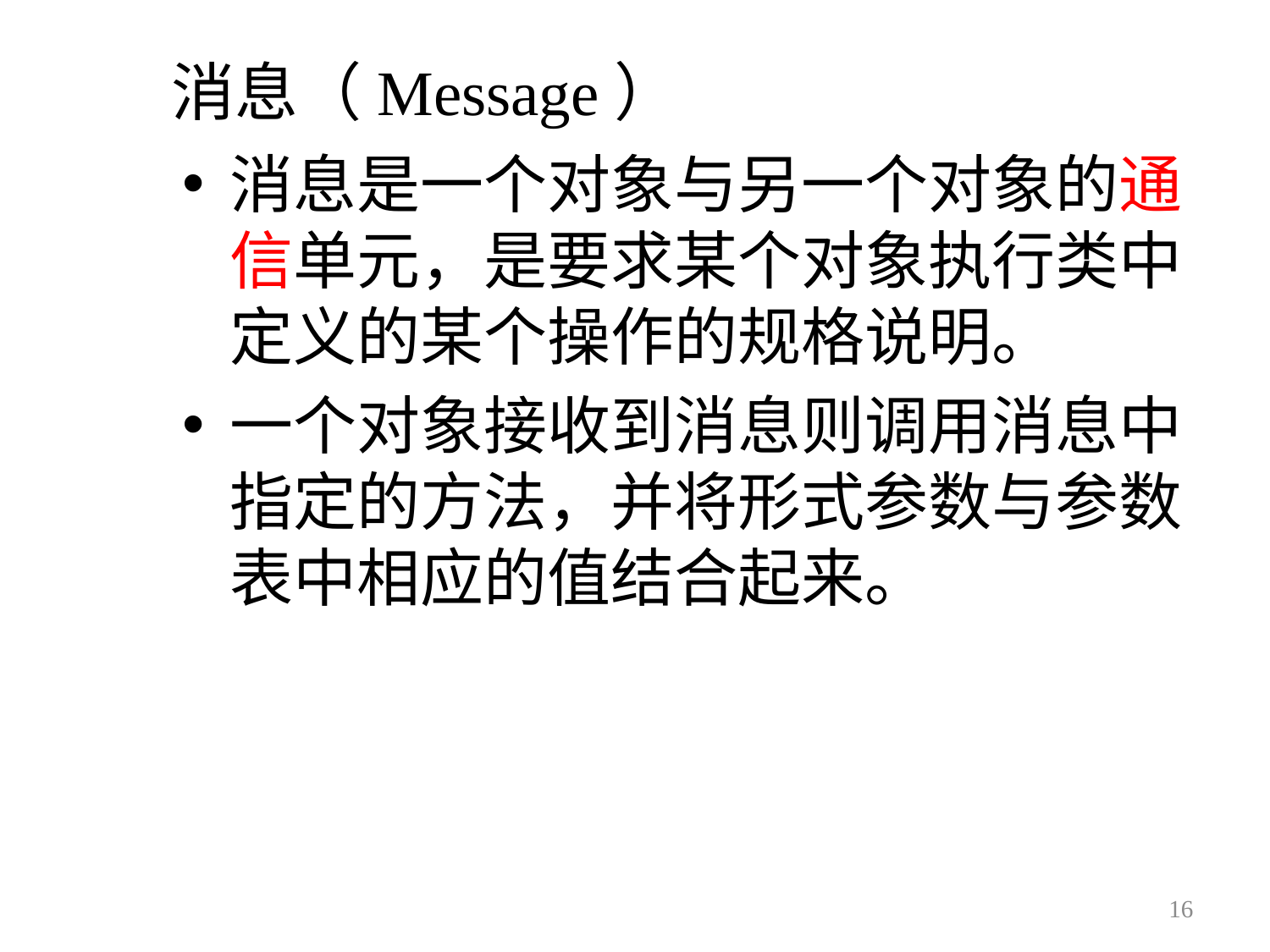

# 消息（Message）
消息是一个对象与另一个对象的通信单元，是要求某个对象执行类中定义的某个操作的规格说明。
一个对象接收到消息则调用消息中指定的方法，并将形式参数与参数表中相应的值结合起来。
16